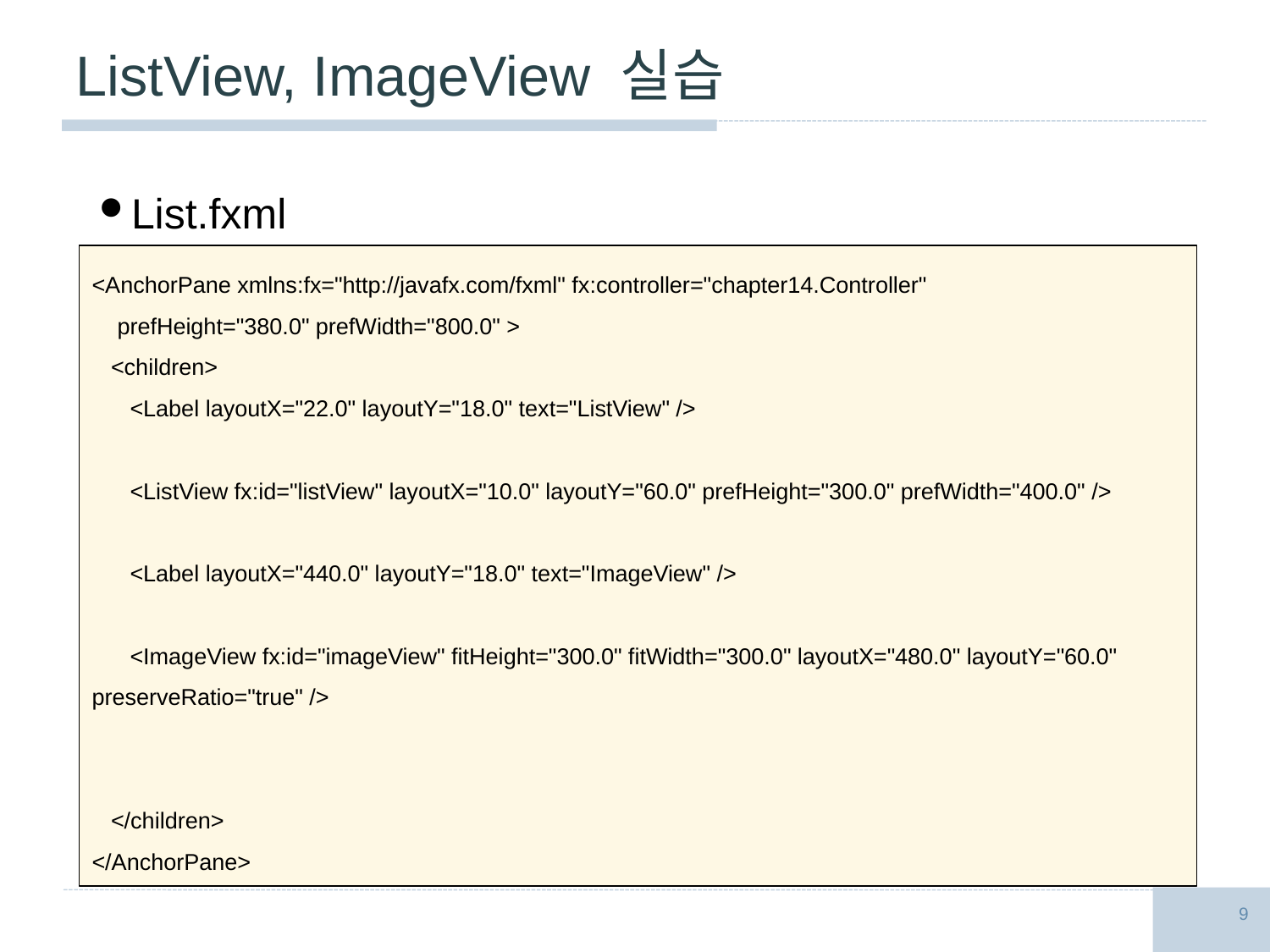

# ListView, ImageView 실습
List.fxml
<AnchorPane xmlns:fx="http://javafx.com/fxml" fx:controller="chapter14.Controller"
    prefHeight="380.0" prefWidth="800.0" >
   <children>
      <Label layoutX="22.0" layoutY="18.0" text="ListView" />

      <ListView fx:id="listView" layoutX="10.0" layoutY="60.0" prefHeight="300.0" prefWidth="400.0" />

      <Label layoutX="440.0" layoutY="18.0" text="ImageView" />

      <ImageView fx:id="imageView" fitHeight="300.0" fitWidth="300.0" layoutX="480.0" layoutY="60.0" preserveRatio="true" />

   </children>
</AnchorPane>